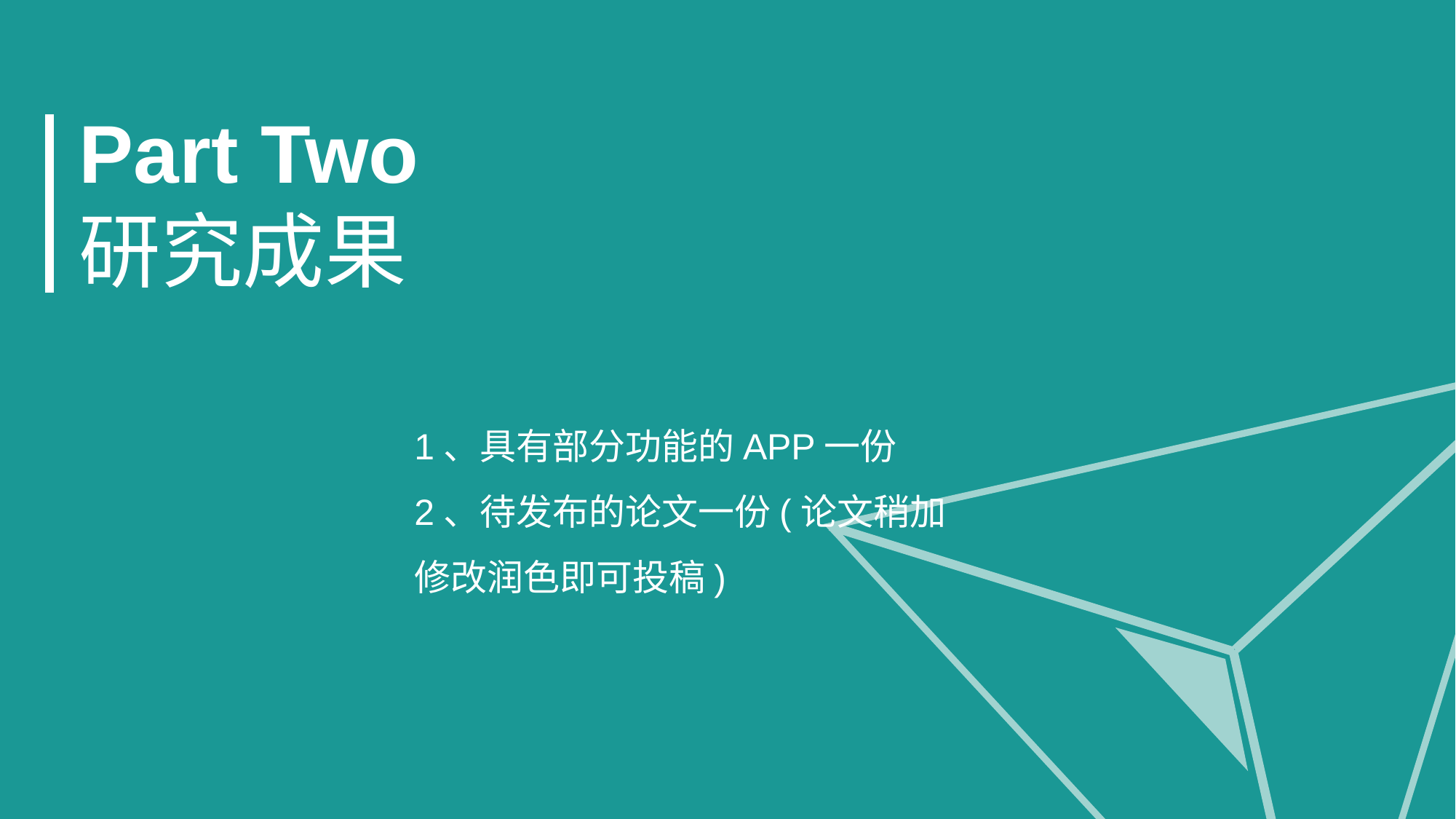

Part Two
研究成果
1、具有部分功能的APP一份
2、待发布的论文一份(论文稍加修改润色即可投稿)